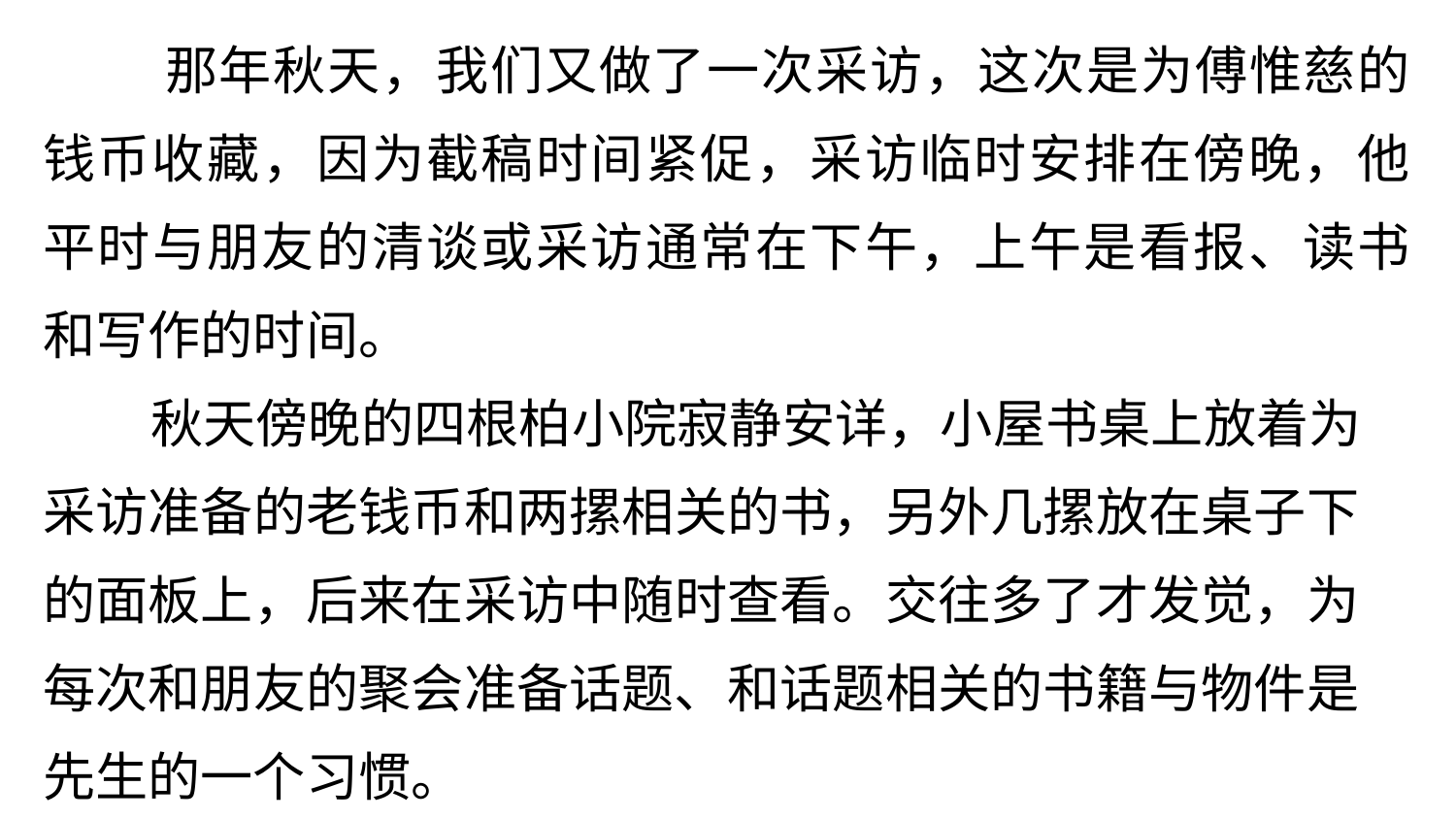

那年秋天，我们又做了一次采访，这次是为傅惟慈的钱币收藏，因为截稿时间紧促，采访临时安排在傍晚，他平时与朋友的清谈或采访通常在下午，上午是看报、读书和写作的时间。
        秋天傍晚的四根柏小院寂静安详，小屋书桌上放着为采访准备的老钱币和两摞相关的书，另外几摞放在桌子下的面板上，后来在采访中随时查看。交往多了才发觉，为每次和朋友的聚会准备话题、和话题相关的书籍与物件是先生的一个习惯。